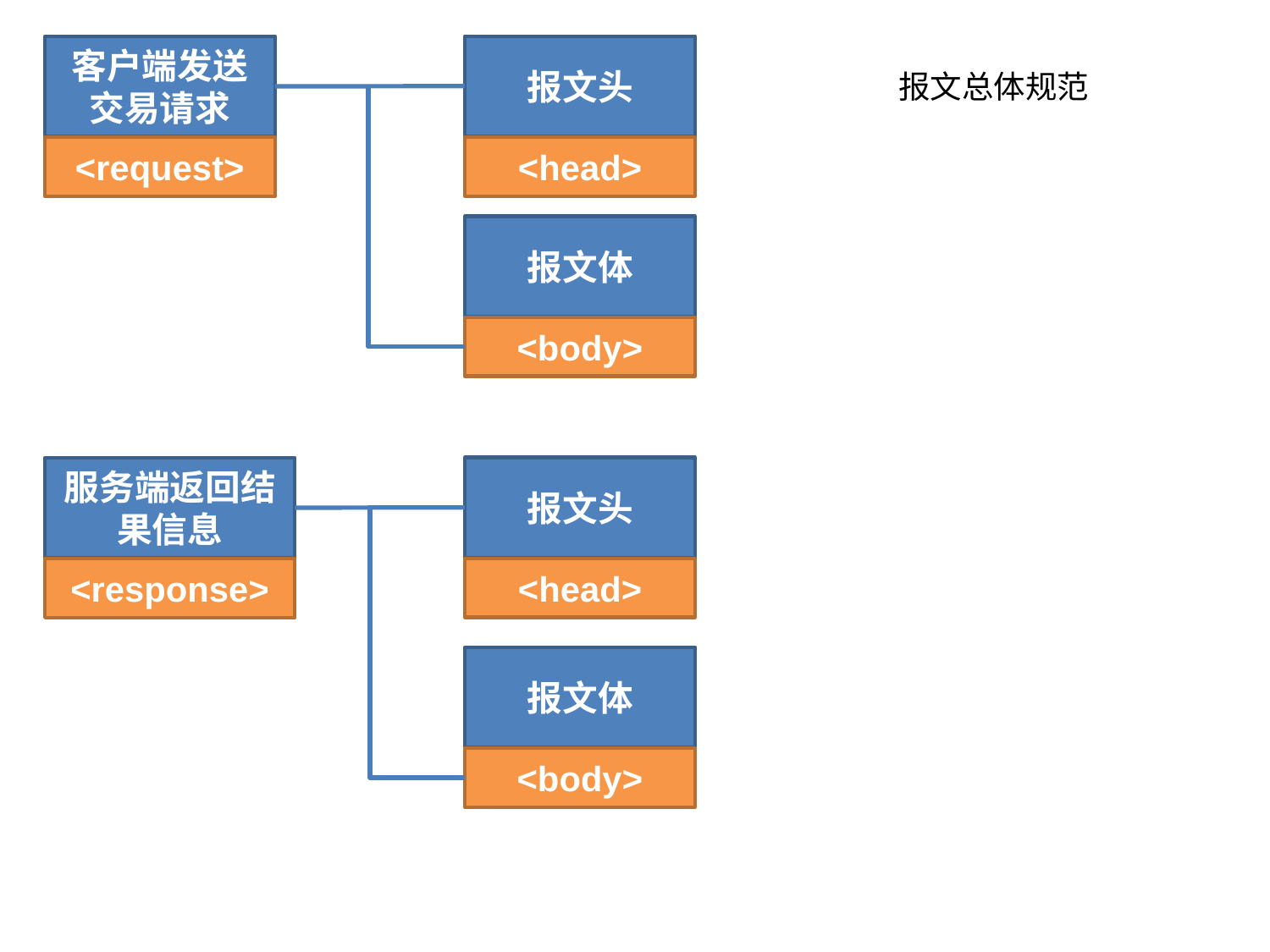

报文头
客户端发送交易请求
报文总体规范
<head>
<request>
报文体
<body>
报文头
服务端返回结果信息
<head>
<response>
报文体
<body>